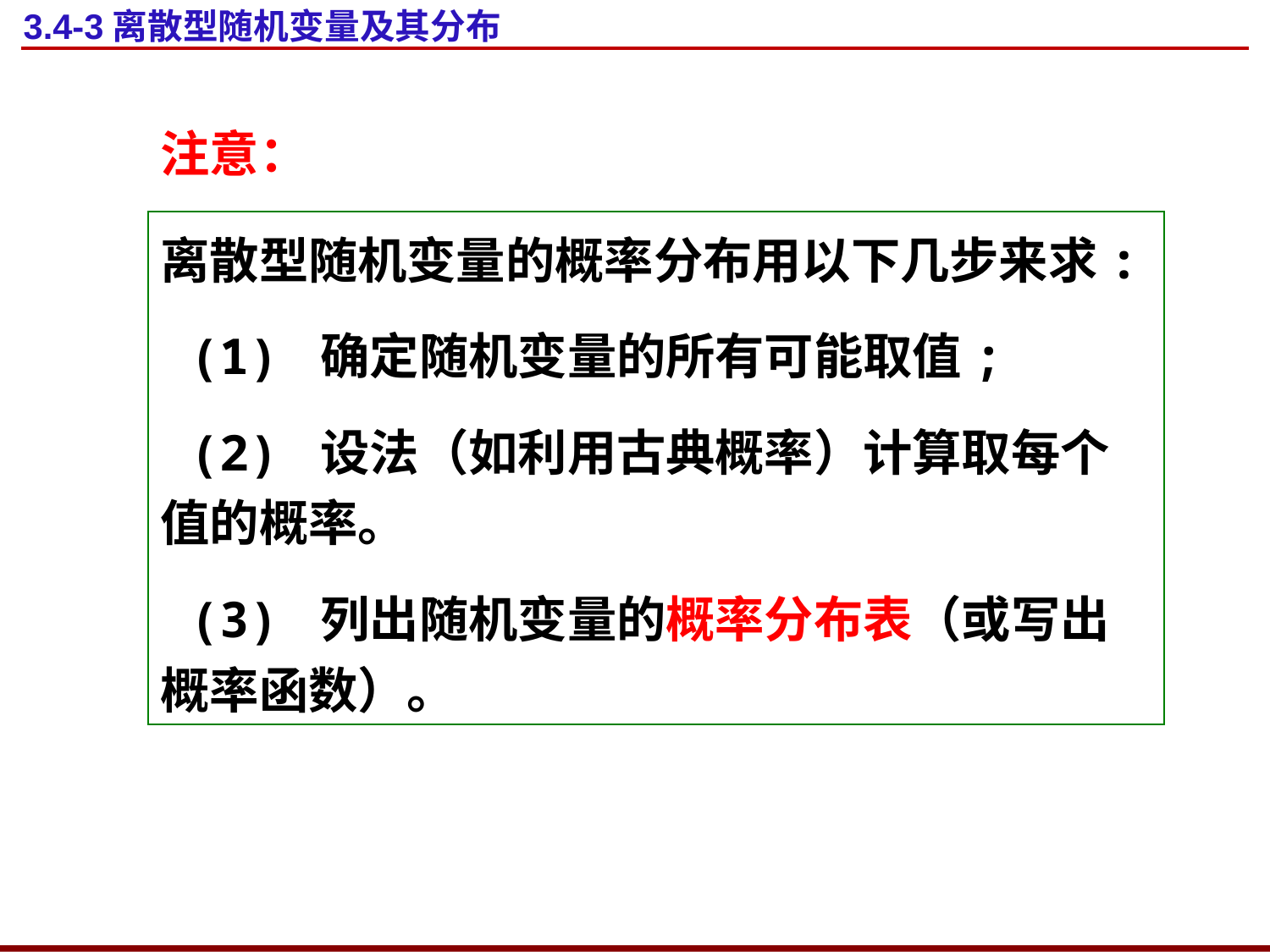

# 3.4-3离散型随机变量及其分布

注意：
离散型随机变量的概率分布用以下几步来求:
 (1) 确定随机变量的所有可能取值;
 (2) 设法（如利用古典概率）计算取每个值的概率。
 (3) 列出随机变量的概率分布表（或写出概率函数）。